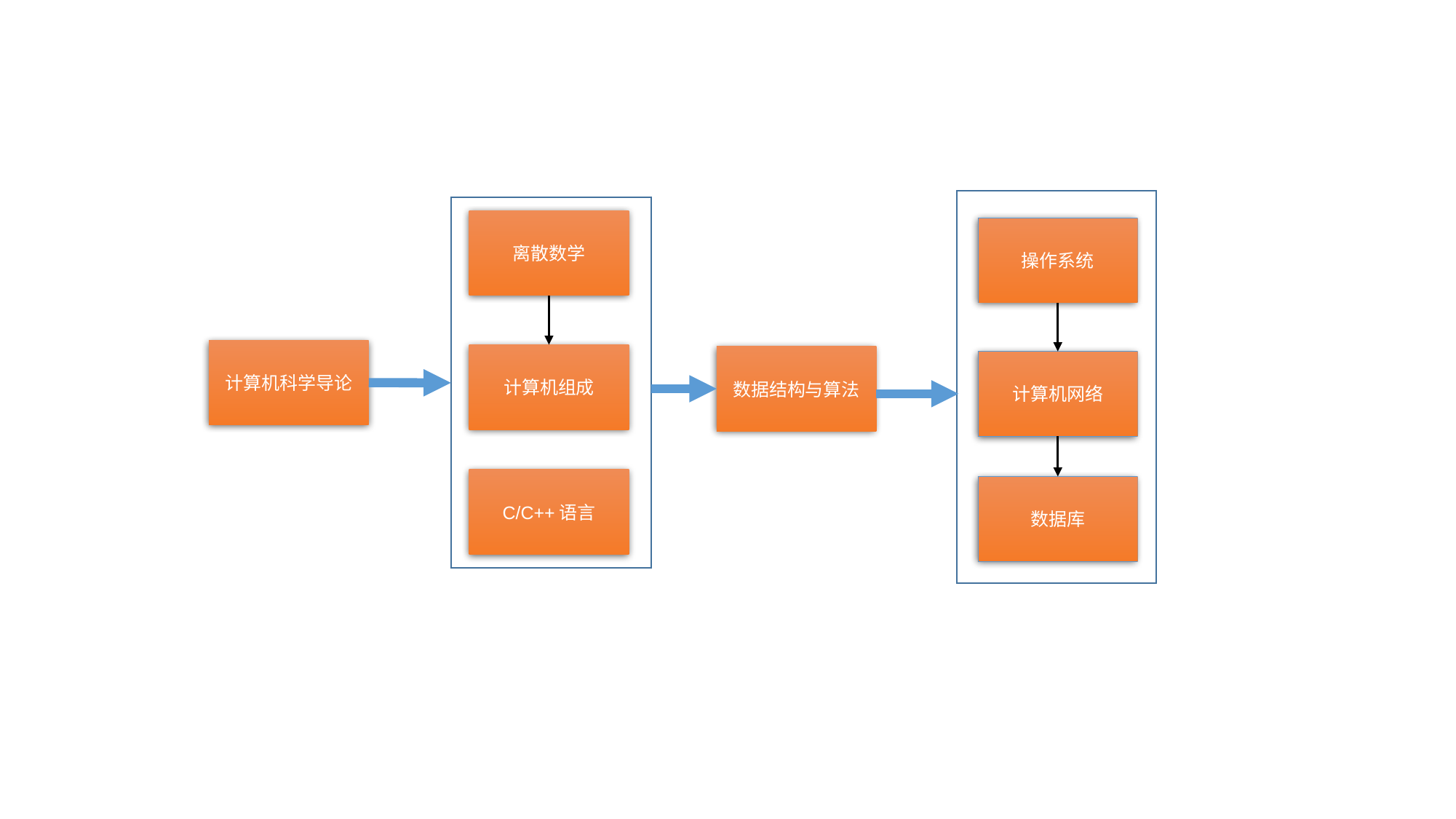

操作系统
计算机网络
数据库

离散数学
计算机科学导论
计算机组成
数据结构与算法
C/C++语言